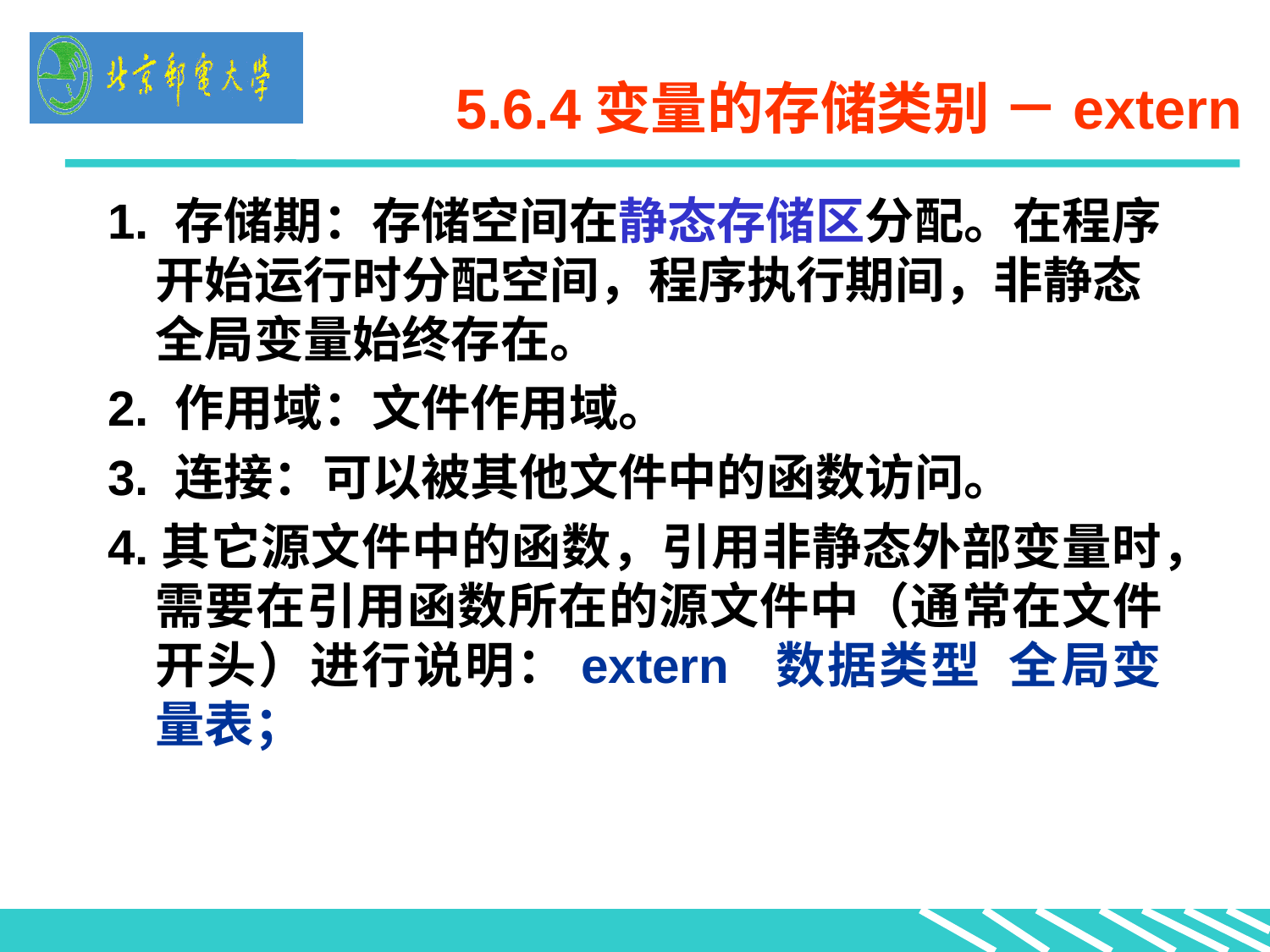

# 5.6.4变量的存储类别 －extern
1. 存储期：存储空间在静态存储区分配。在程序开始运行时分配空间，程序执行期间，非静态全局变量始终存在。
2. 作用域：文件作用域。
3. 连接：可以被其他文件中的函数访问。
4.其它源文件中的函数，引用非静态外部变量时，需要在引用函数所在的源文件中（通常在文件开头）进行说明：extern  数据类型  全局变量表；